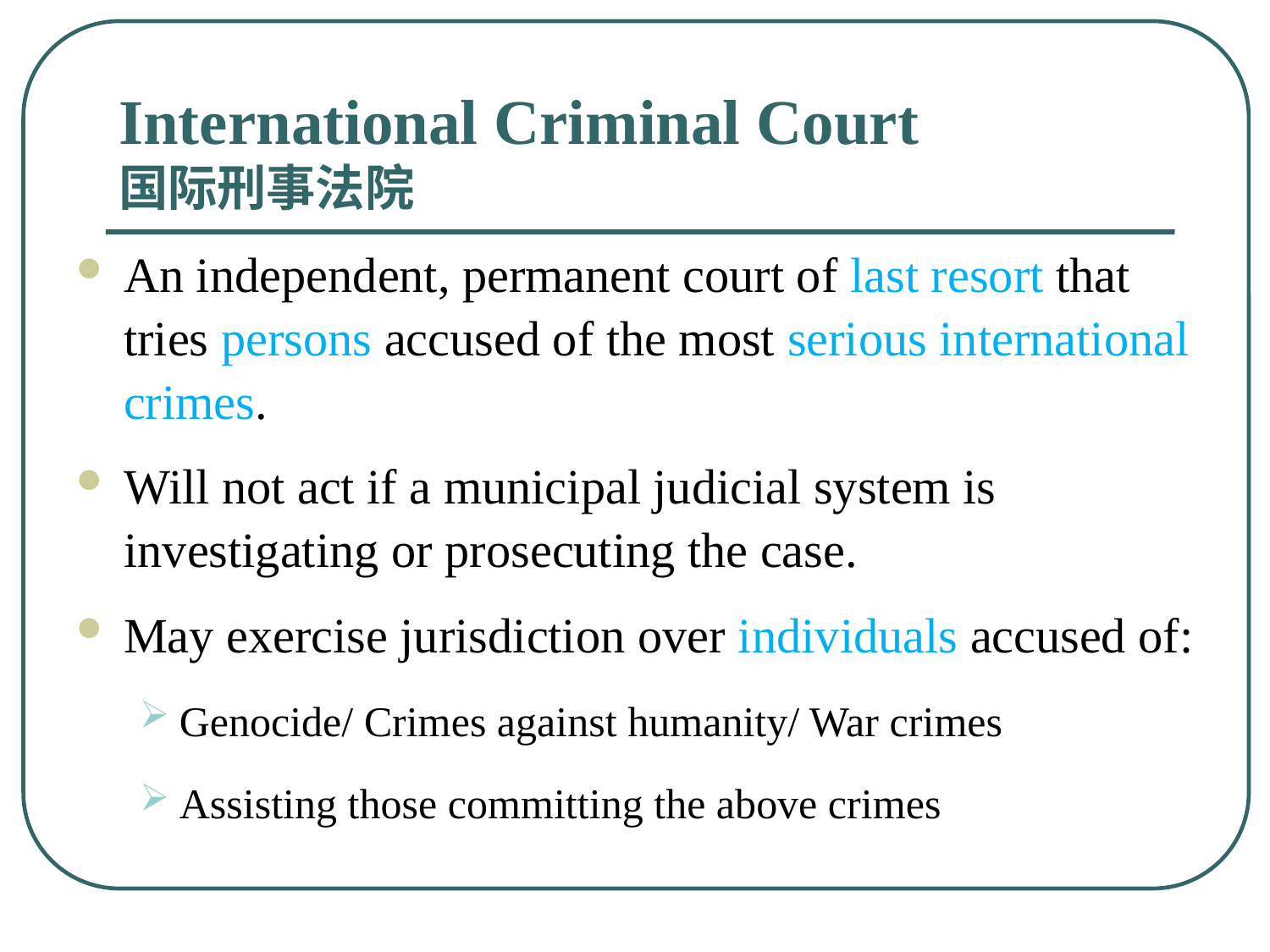

# International Criminal Court 国际刑事法院
An independent, permanent court of last resort that tries persons accused of the most serious international crimes.
Will not act if a municipal judicial system is investigating or prosecuting the case.
May exercise jurisdiction over individuals accused of:
Genocide/ Crimes against humanity/ War crimes
Assisting those committing the above crimes